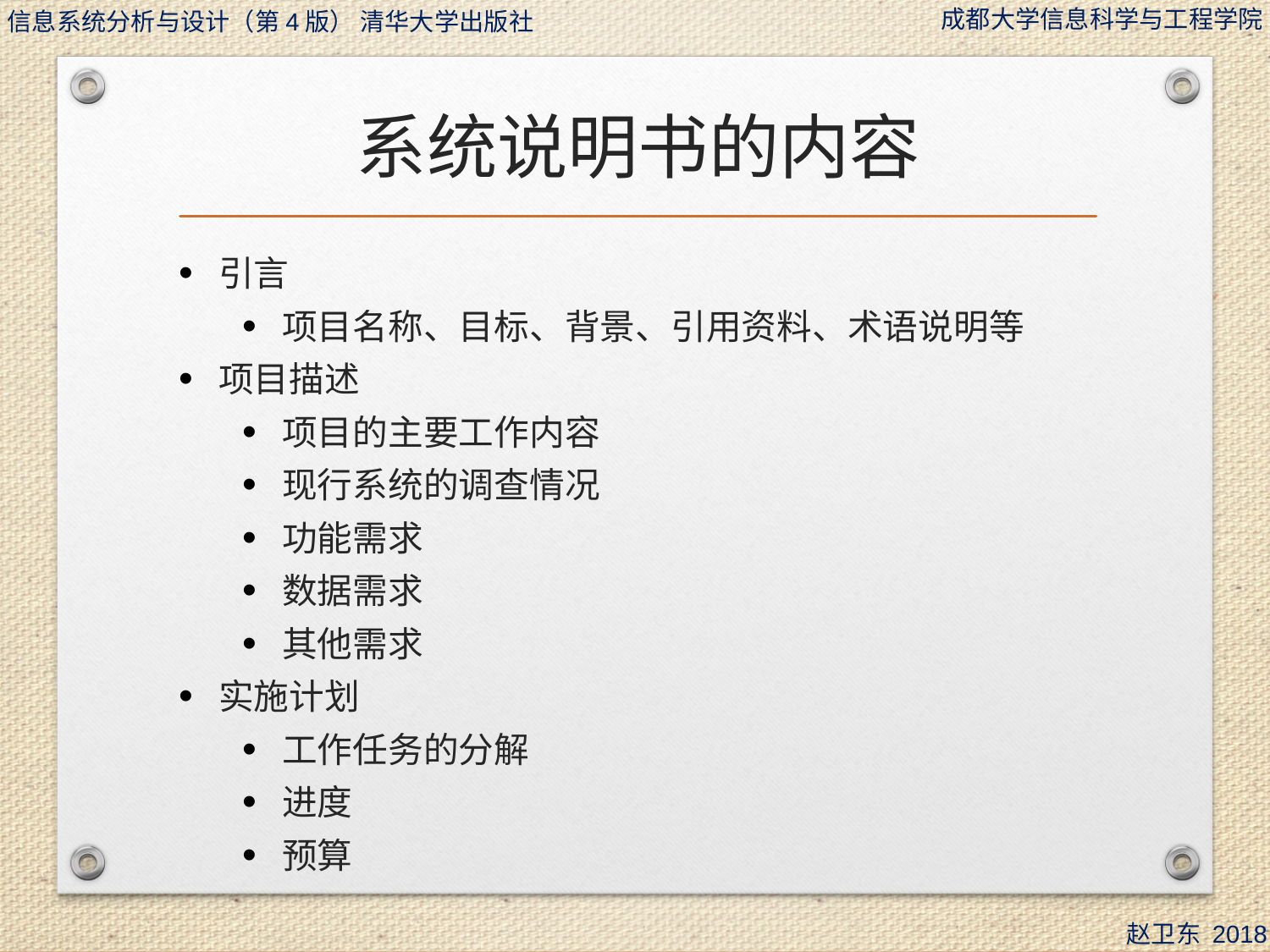

# 系统说明书的内容
引言
项目名称、目标、背景、引用资料、术语说明等
项目描述
项目的主要工作内容
现行系统的调查情况
功能需求
数据需求
其他需求
实施计划
工作任务的分解
进度
预算